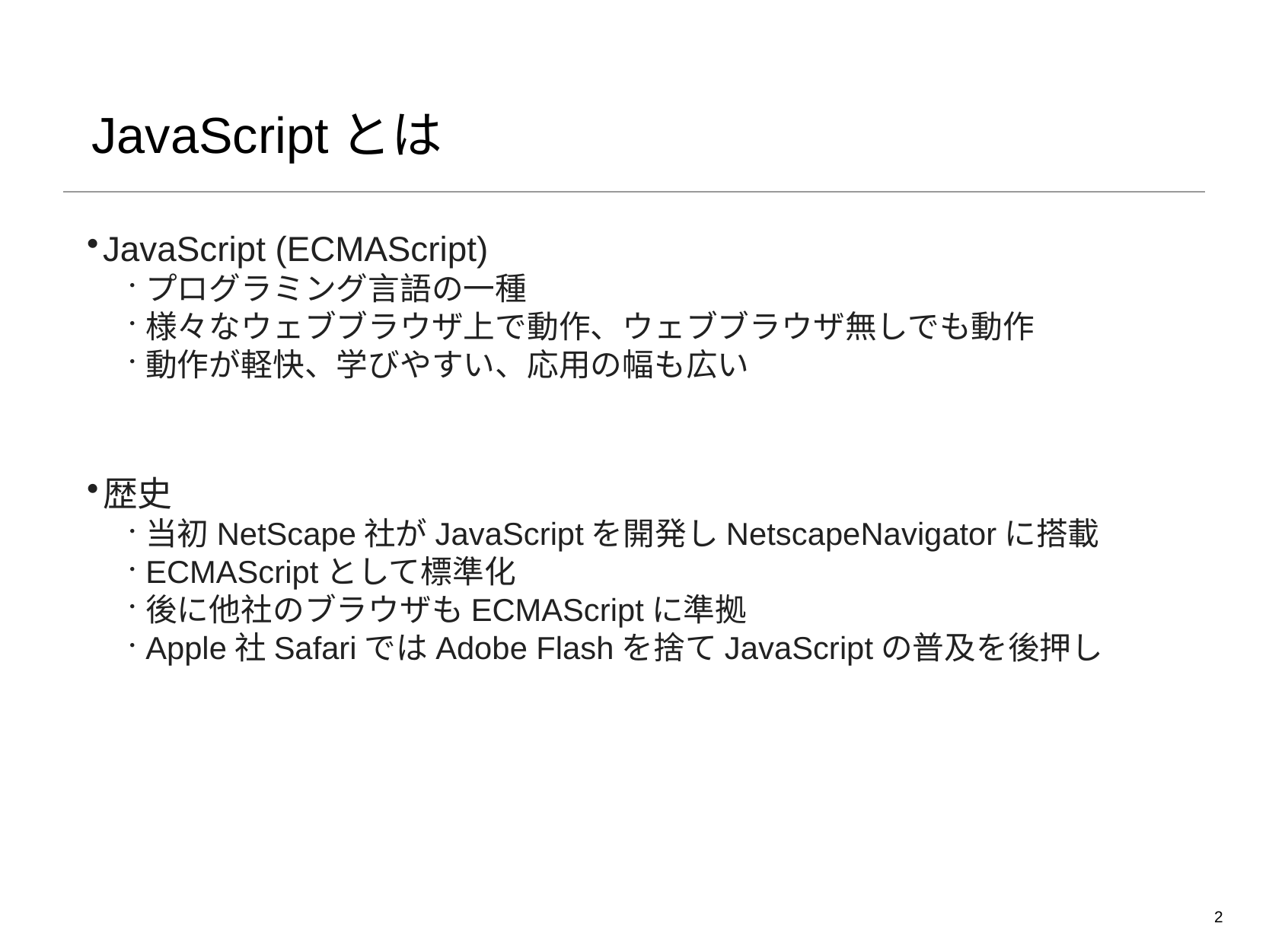

# JavaScriptとは
JavaScript (ECMAScript)
プログラミング言語の一種
様々なウェブブラウザ上で動作、ウェブブラウザ無しでも動作
動作が軽快、学びやすい、応用の幅も広い

歴史
当初NetScape社がJavaScriptを開発しNetscapeNavigatorに搭載
ECMAScriptとして標準化
後に他社のブラウザもECMAScriptに準拠
Apple社SafariではAdobe Flashを捨てJavaScriptの普及を後押し
2